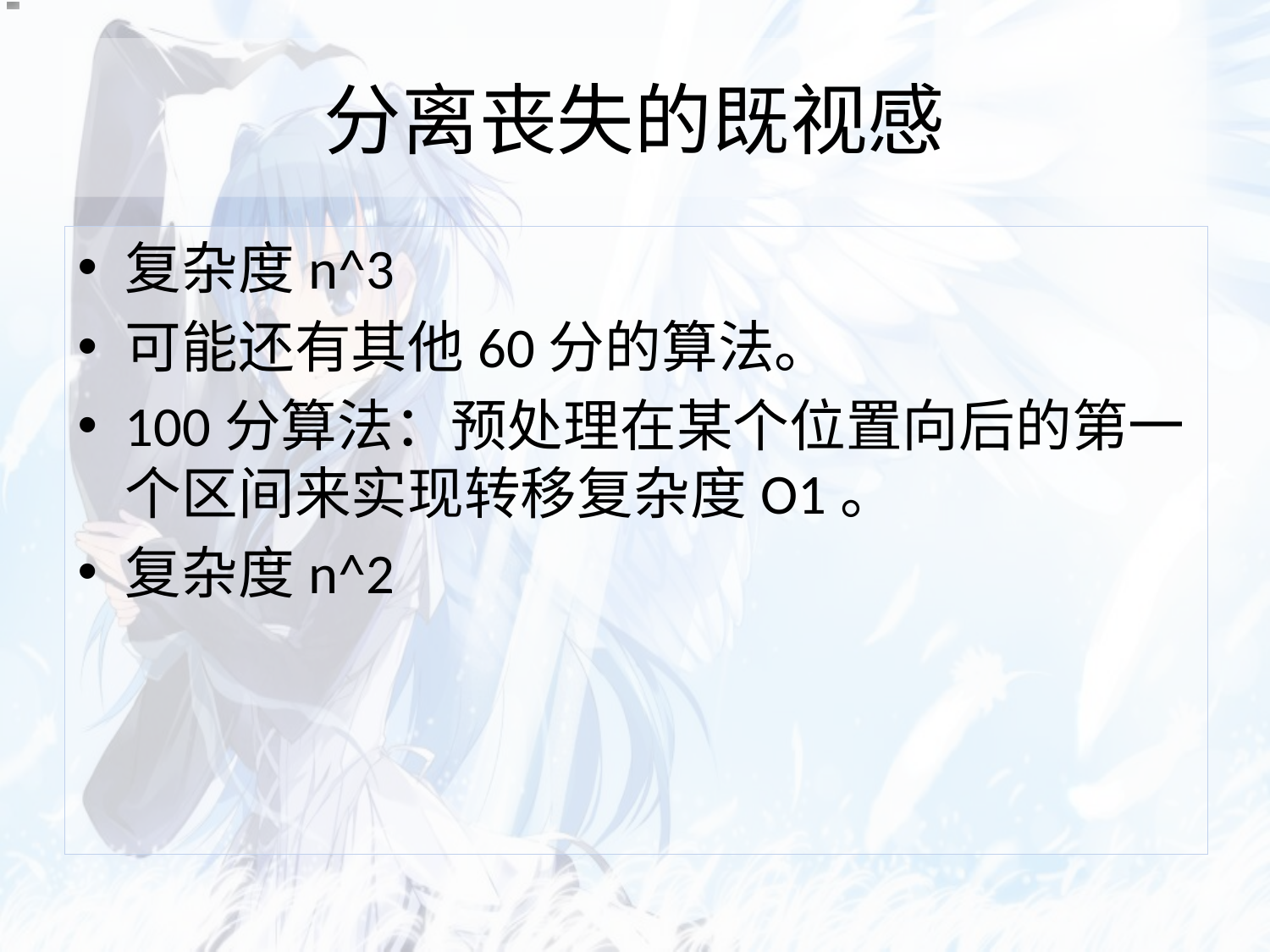

# 分离丧失的既视感
复杂度n^3
可能还有其他60分的算法。
100分算法：预处理在某个位置向后的第一个区间来实现转移复杂度O1。
复杂度n^2